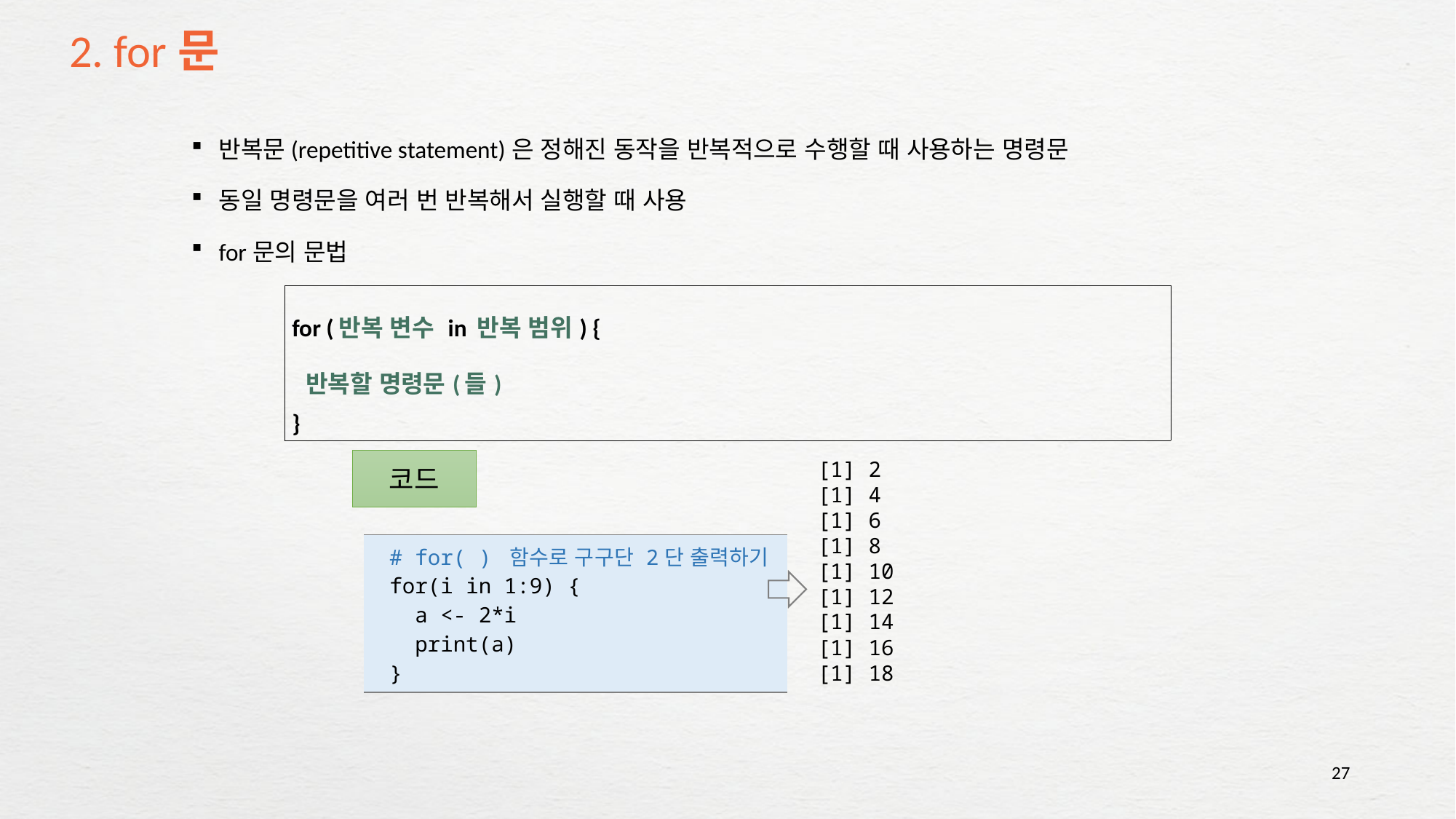

# 2. for문
반복문(repetitive statement)은 정해진 동작을 반복적으로 수행할 때 사용하는 명령문
동일 명령문을 여러 번 반복해서 실행할 때 사용
for문의 문법

| for (반복 변수 in 반복 범위) { 반복할 명령문(들) } |
| --- |
코드
[1] 2
[1] 4
[1] 6
[1] 8
[1] 10
[1] 12
[1] 14
[1] 16
[1] 18
| # for( ) 함수로 구구단 2단 출력하기 for(i in 1:9) { a <- 2\*i print(a) } |
| --- |

27